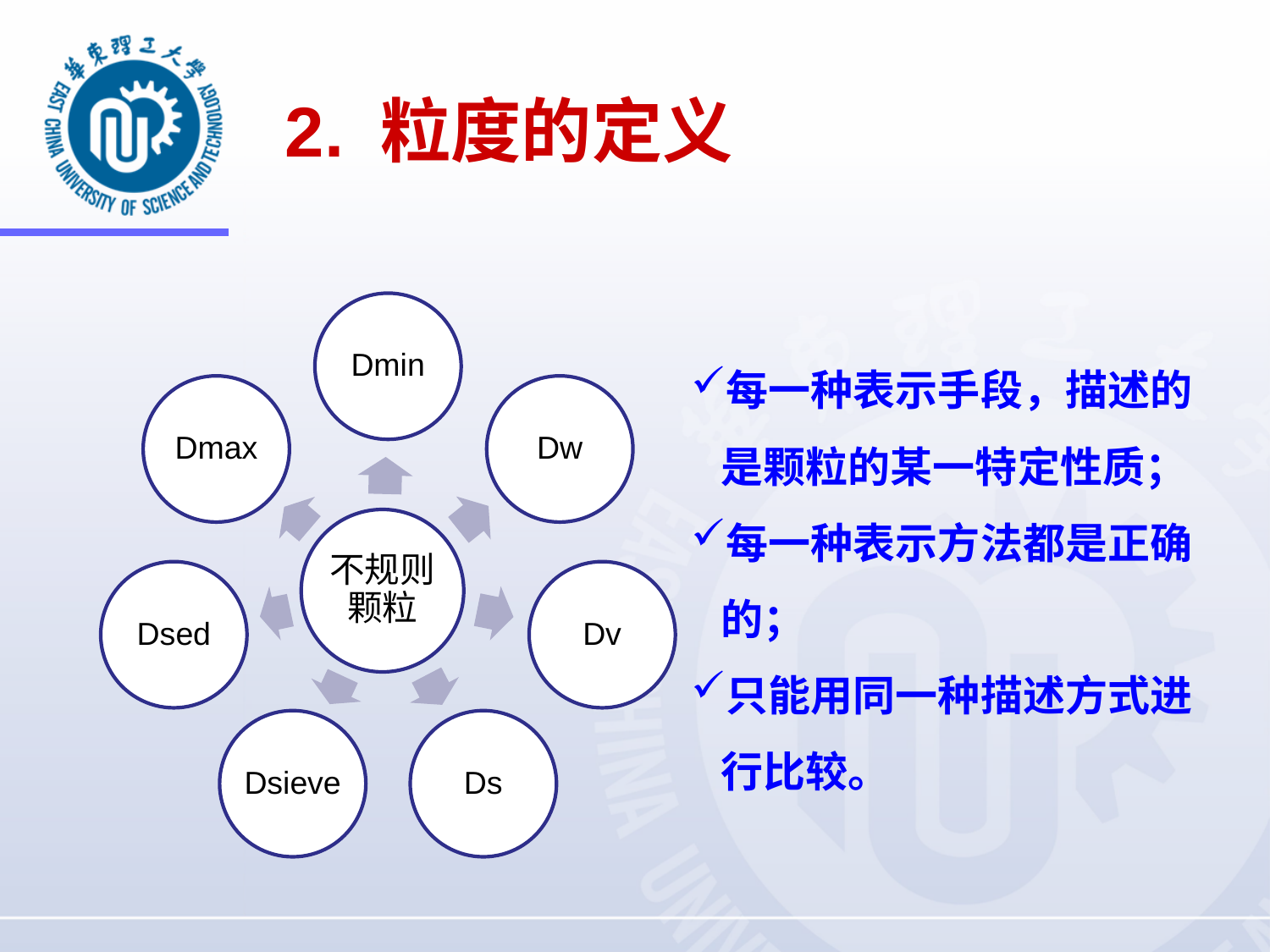

2. 粒度的定义

不规则颗粒

Dmin

Dw

Dv

Ds

Dsieve

Dsed

Dmax
每一种表示手段，描述的是颗粒的某一特定性质；
每一种表示方法都是正确的；
只能用同一种描述方式进行比较。